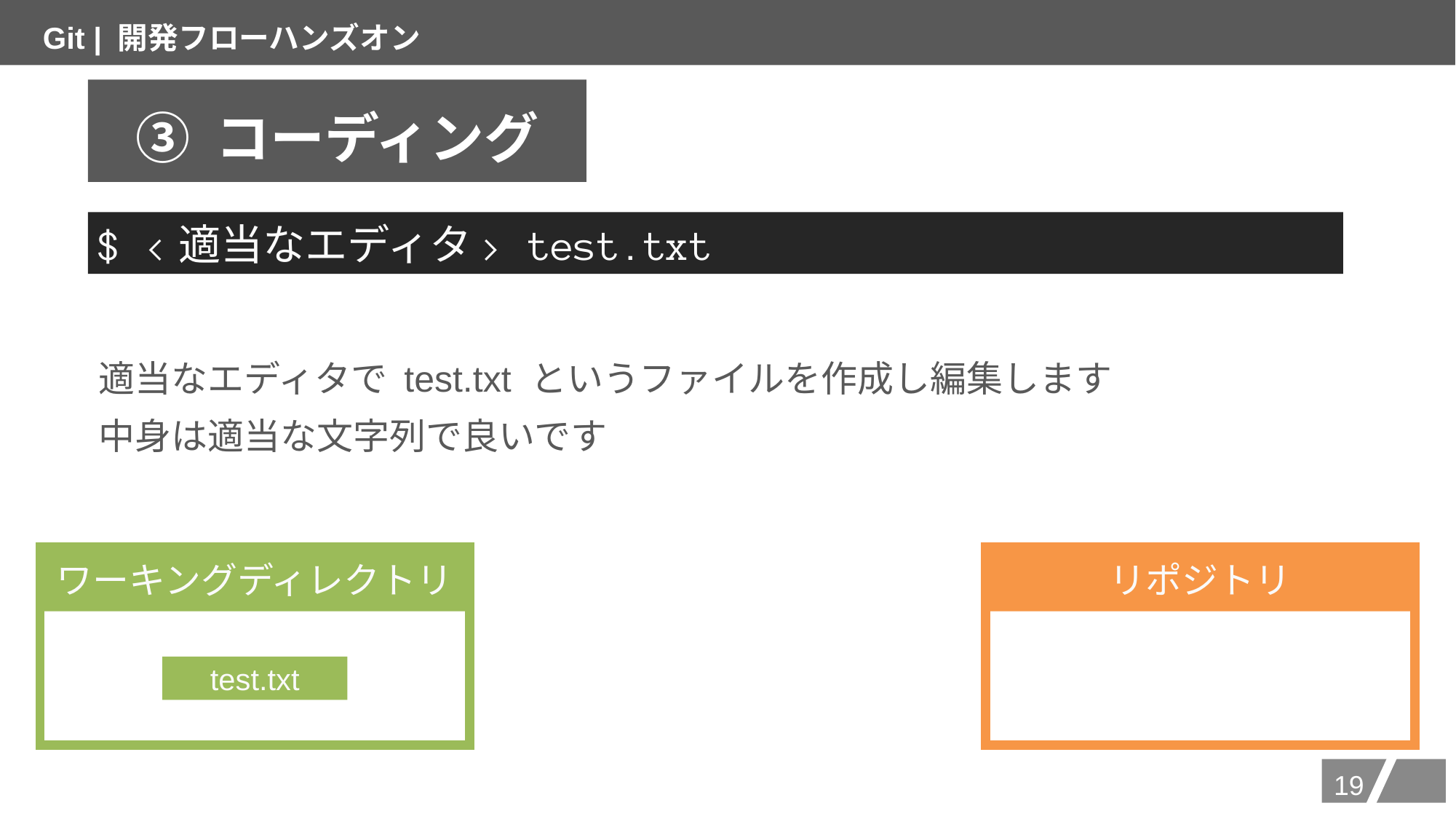

Git | 開発フローハンズオン
③ コーディング
$ <適当なエディタ> test.txt
適当なエディタで test.txt というファイルを作成し編集します
中身は適当な文字列で良いです

ワーキングディレクトリ

リポジトリ
test.txt
19